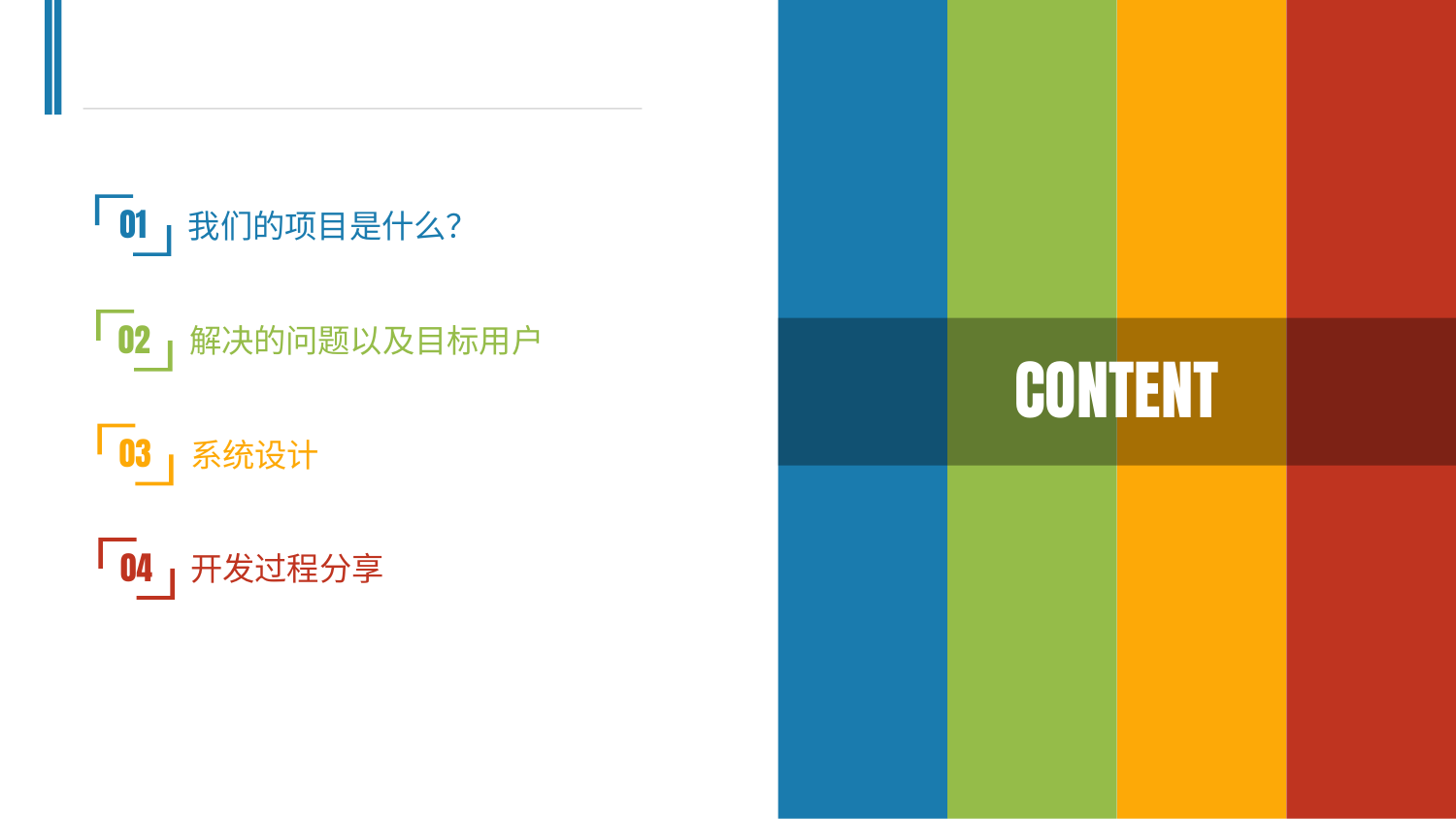

01
我们的项目是什么？
02
解决的问题以及目标用户
CONTENT
03
系统设计
04
开发过程分享